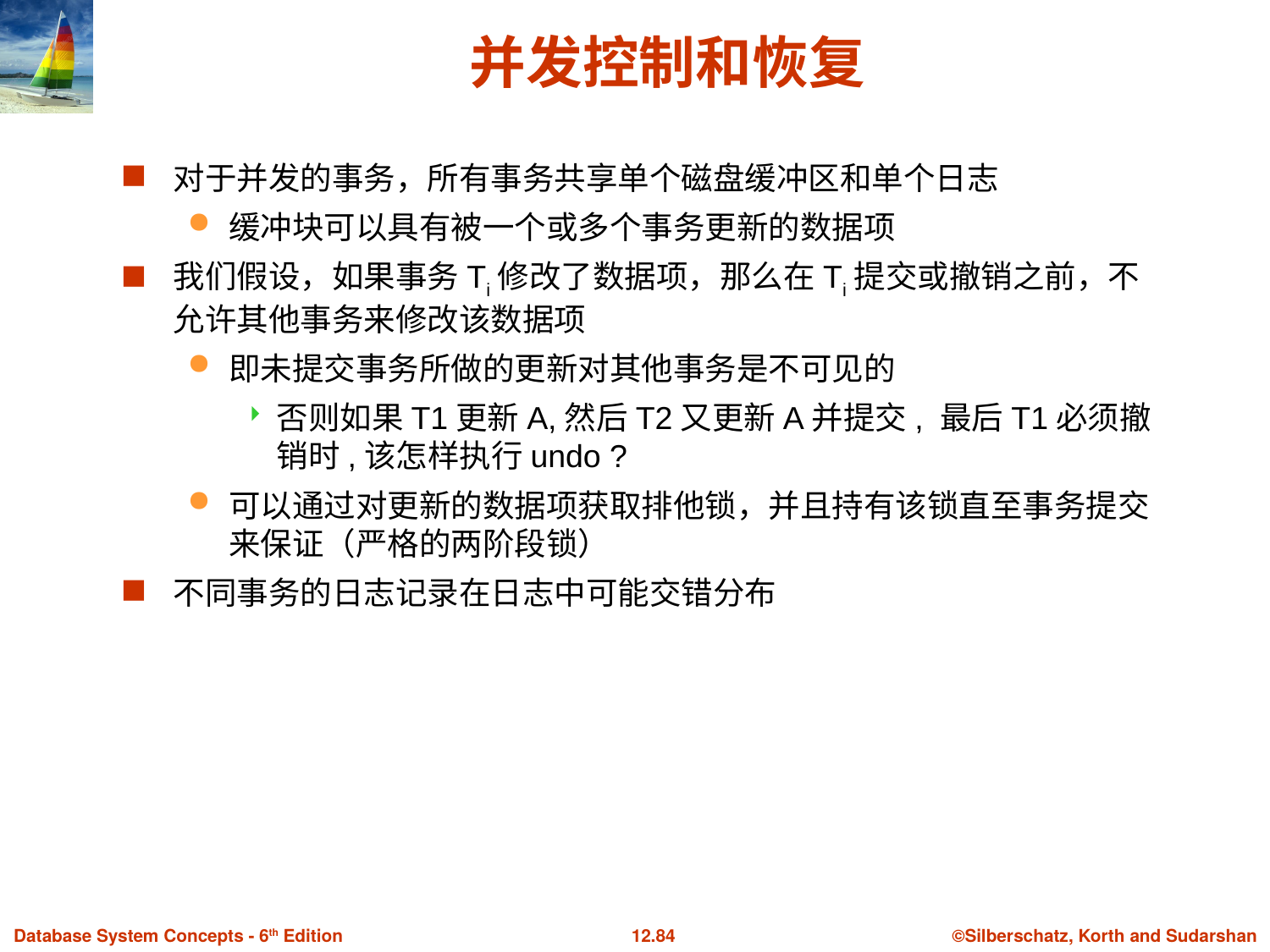

# 并发控制和恢复
对于并发的事务，所有事务共享单个磁盘缓冲区和单个日志
缓冲块可以具有被一个或多个事务更新的数据项
我们假设，如果事务Ti修改了数据项，那么在Ti提交或撤销之前，不允许其他事务来修改该数据项
即未提交事务所做的更新对其他事务是不可见的
否则如果T1更新A,然后T2又更新A并提交, 最后T1必须撤销时,该怎样执行undo ?
可以通过对更新的数据项获取排他锁，并且持有该锁直至事务提交来保证（严格的两阶段锁）
不同事务的日志记录在日志中可能交错分布